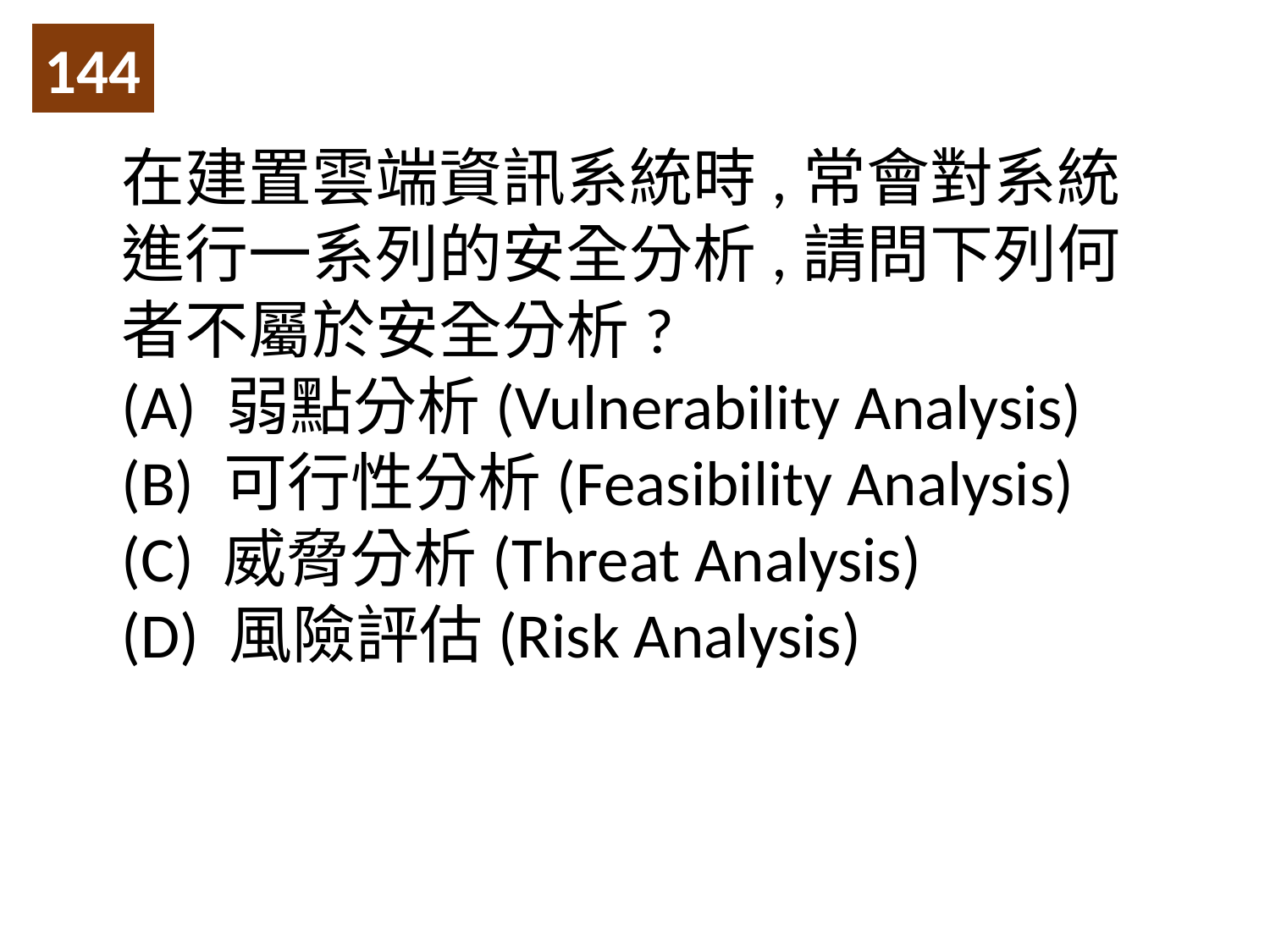

144
在建置雲端資訊系統時,常會對系統進行一系列的安全分析,請問下列何者不屬於安全分析?
(A) 弱點分析(Vulnerability Analysis)
(B) 可行性分析(Feasibility Analysis)
(C) 威脅分析(Threat Analysis)
(D) 風險評估(Risk Analysis)